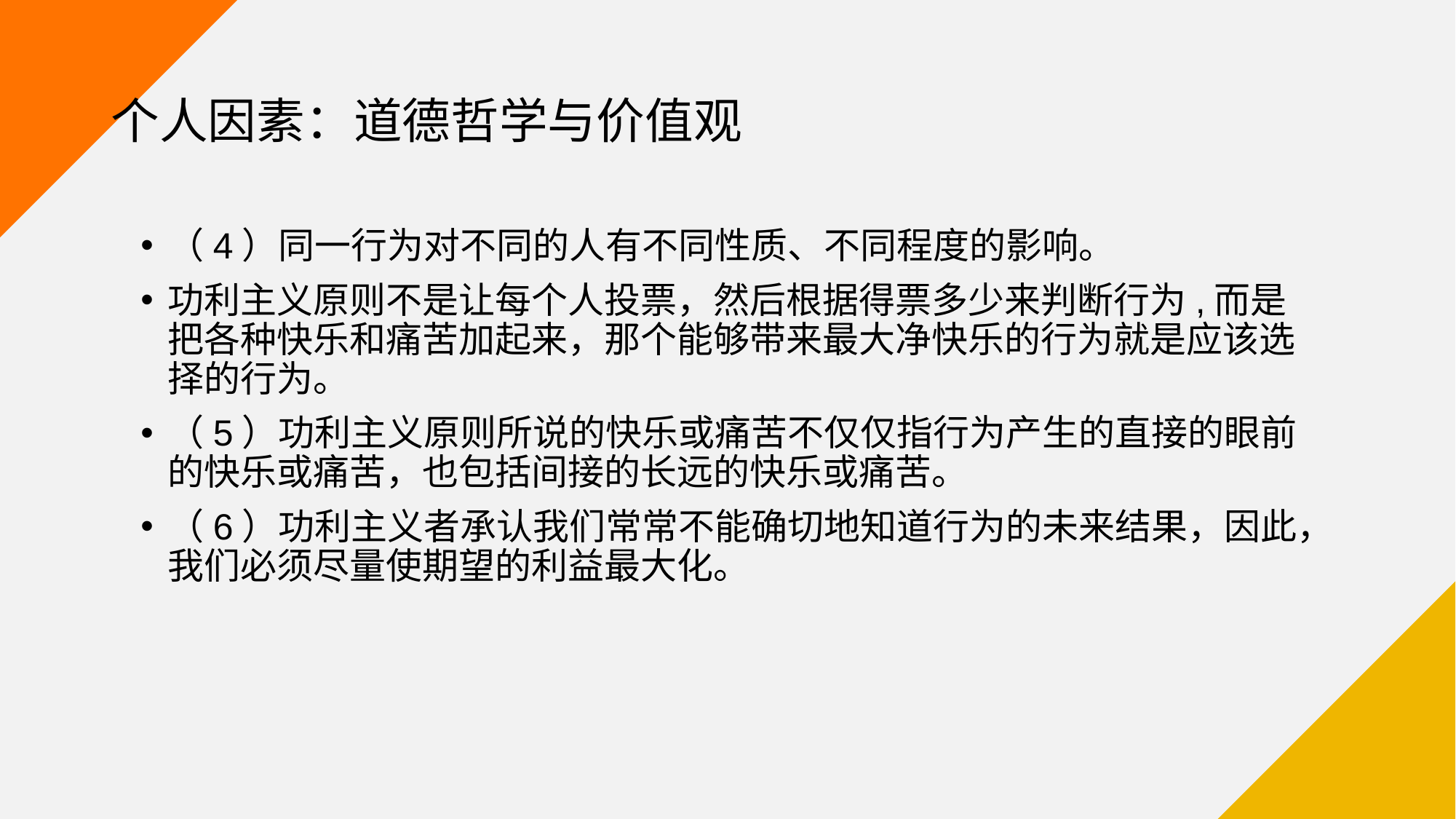

# 个人因素：道德哲学与价值观
（4）同一行为对不同的人有不同性质、不同程度的影响。
功利主义原则不是让每个人投票，然后根据得票多少来判断行为,而是把各种快乐和痛苦加起来，那个能够带来最大净快乐的行为就是应该选择的行为。
（5）功利主义原则所说的快乐或痛苦不仅仅指行为产生的直接的眼前的快乐或痛苦，也包括间接的长远的快乐或痛苦。
（6）功利主义者承认我们常常不能确切地知道行为的未来结果，因此，我们必须尽量使期望的利益最大化。